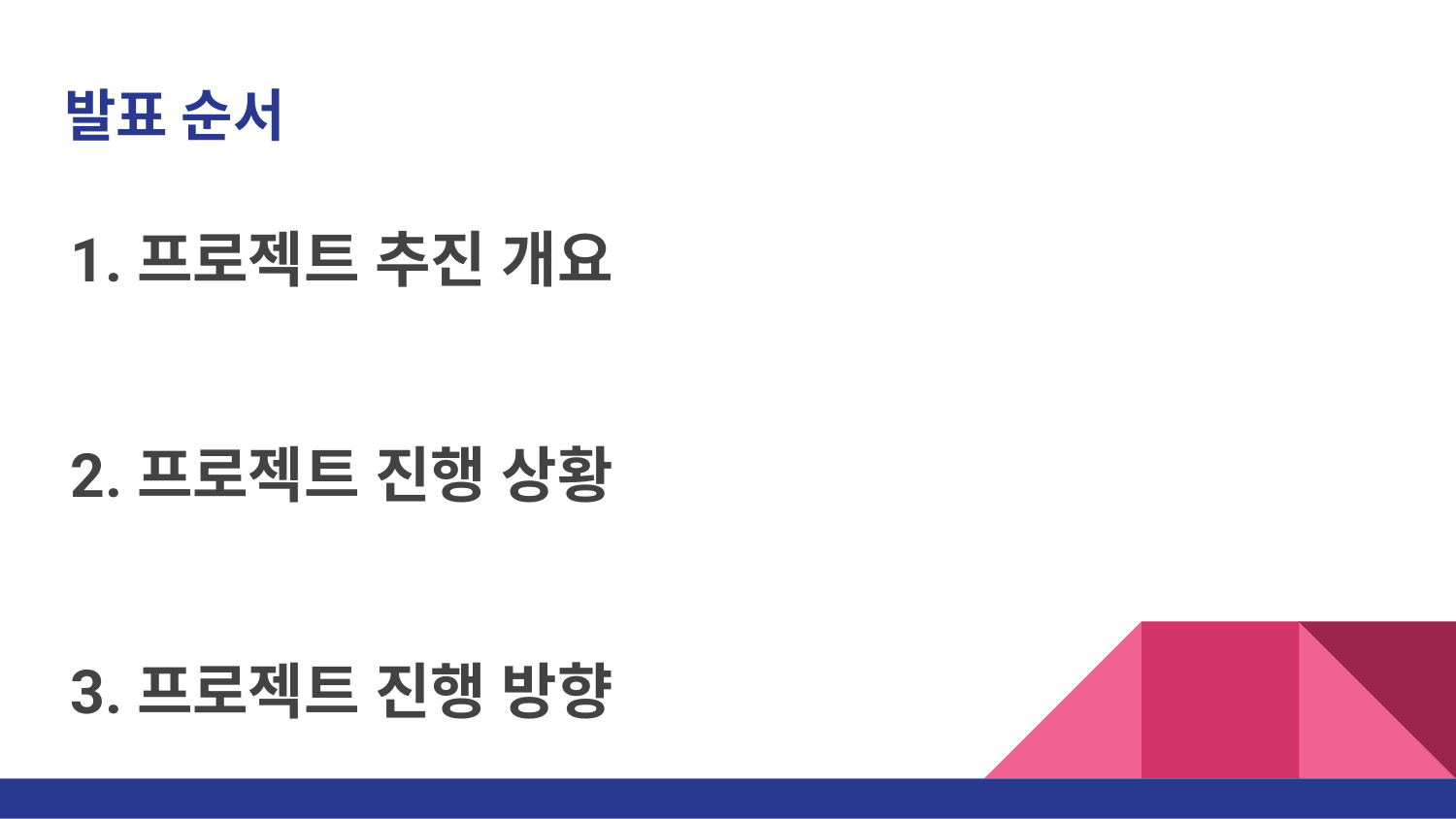

# 발표 순서
프로젝트 추진 개요

프로젝트 진행 상황

프로젝트 진행 방향